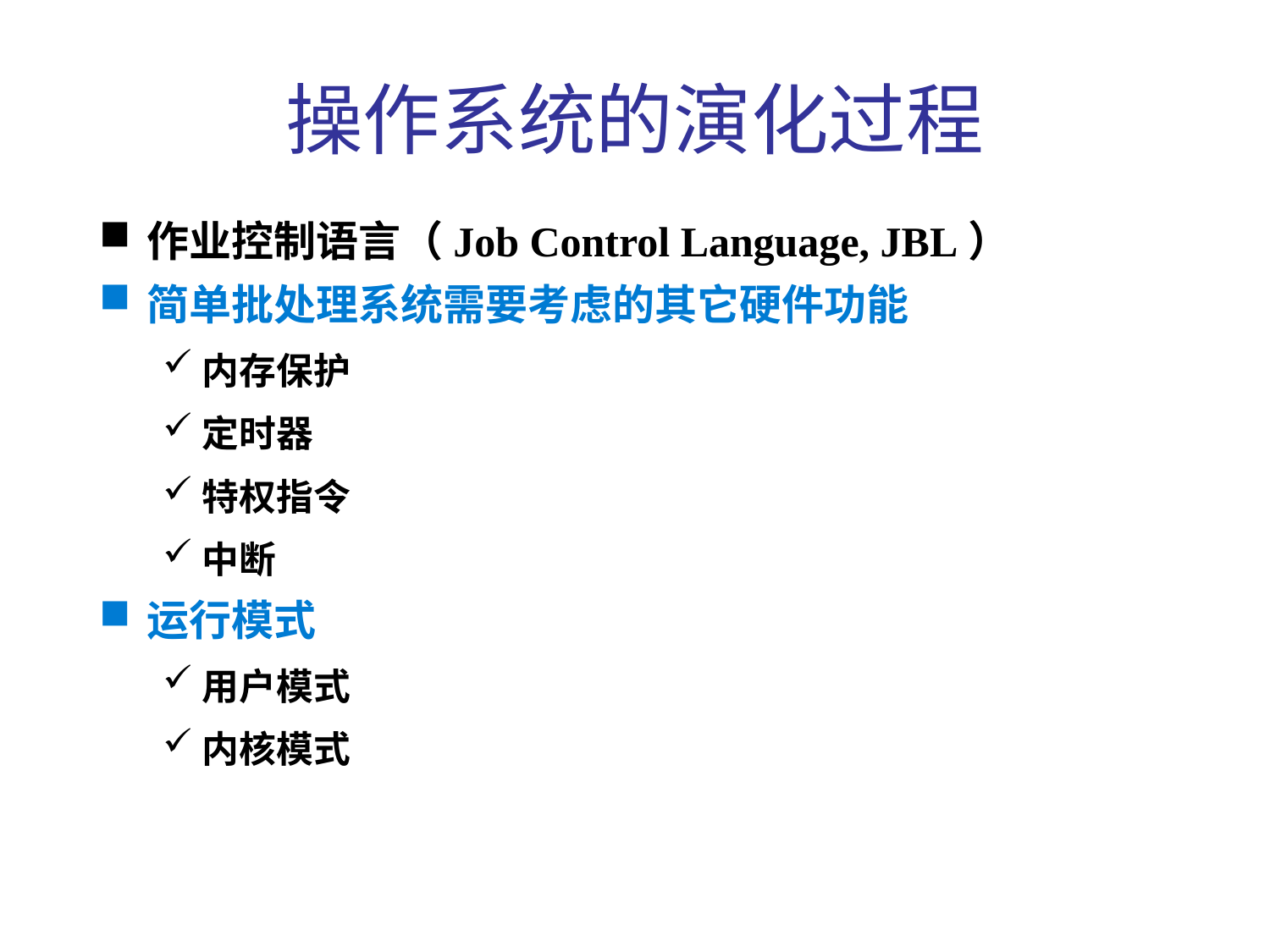

操作系统的演化过程
作业控制语言（Job Control Language, JBL）
简单批处理系统需要考虑的其它硬件功能
内存保护
定时器
特权指令
中断
运行模式
用户模式
内核模式